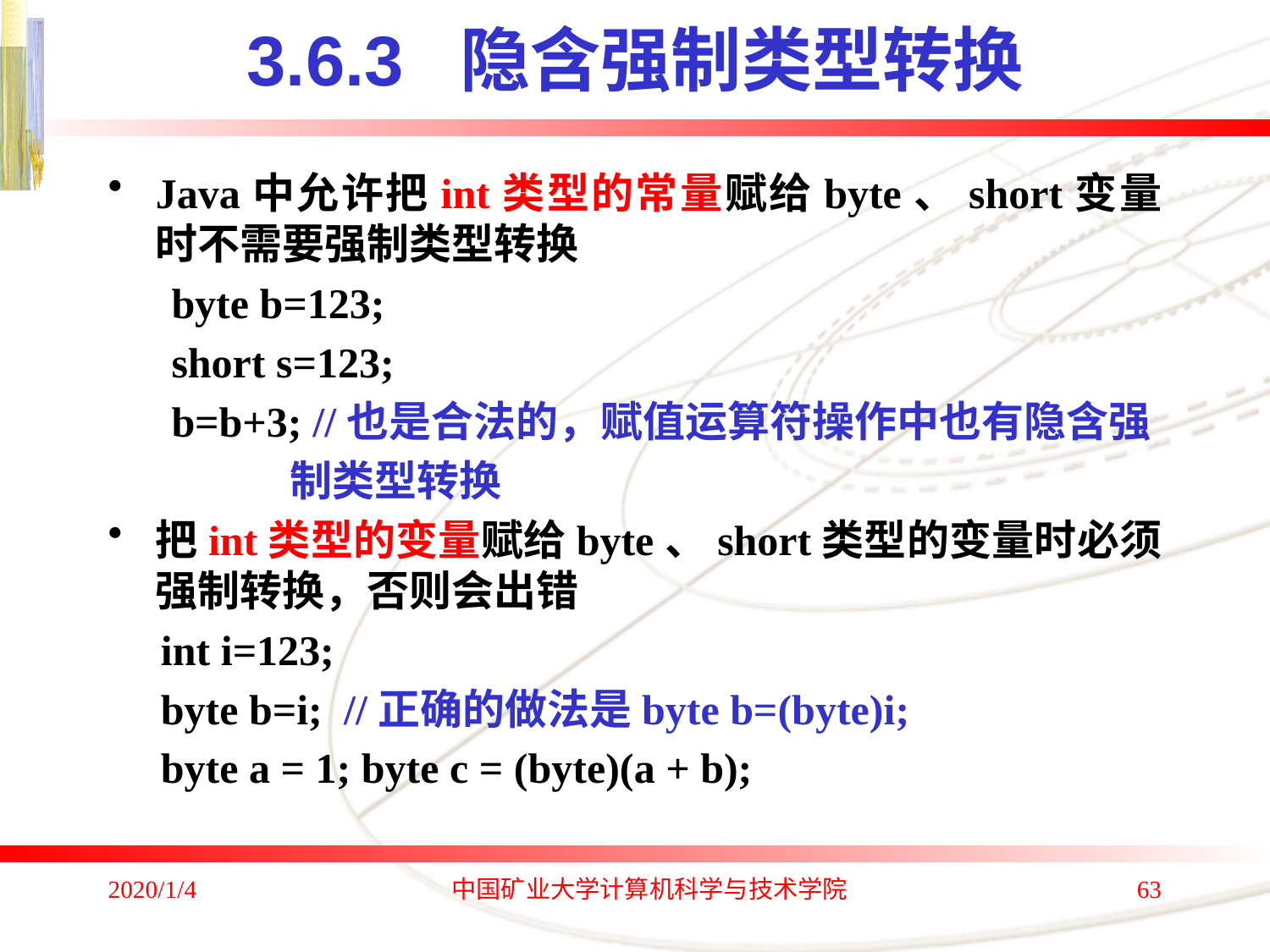

# 3.6.3  隐含强制类型转换
Java中允许把int类型的常量赋给byte、short变量时不需要强制类型转换
      byte b=123;
      short s=123;
      b=b+3; //也是合法的，赋值运算符操作中也有隐含强
                  制类型转换
把int类型的变量赋给byte、short类型的变量时必须强制转换，否则会出错
     int i=123;
     byte b=i;  //正确的做法是byte b=(byte)i;
     byte a = 1; byte c = (byte)(a + b);

2020/1/4
中国矿业大学计算机科学与技术学院
63